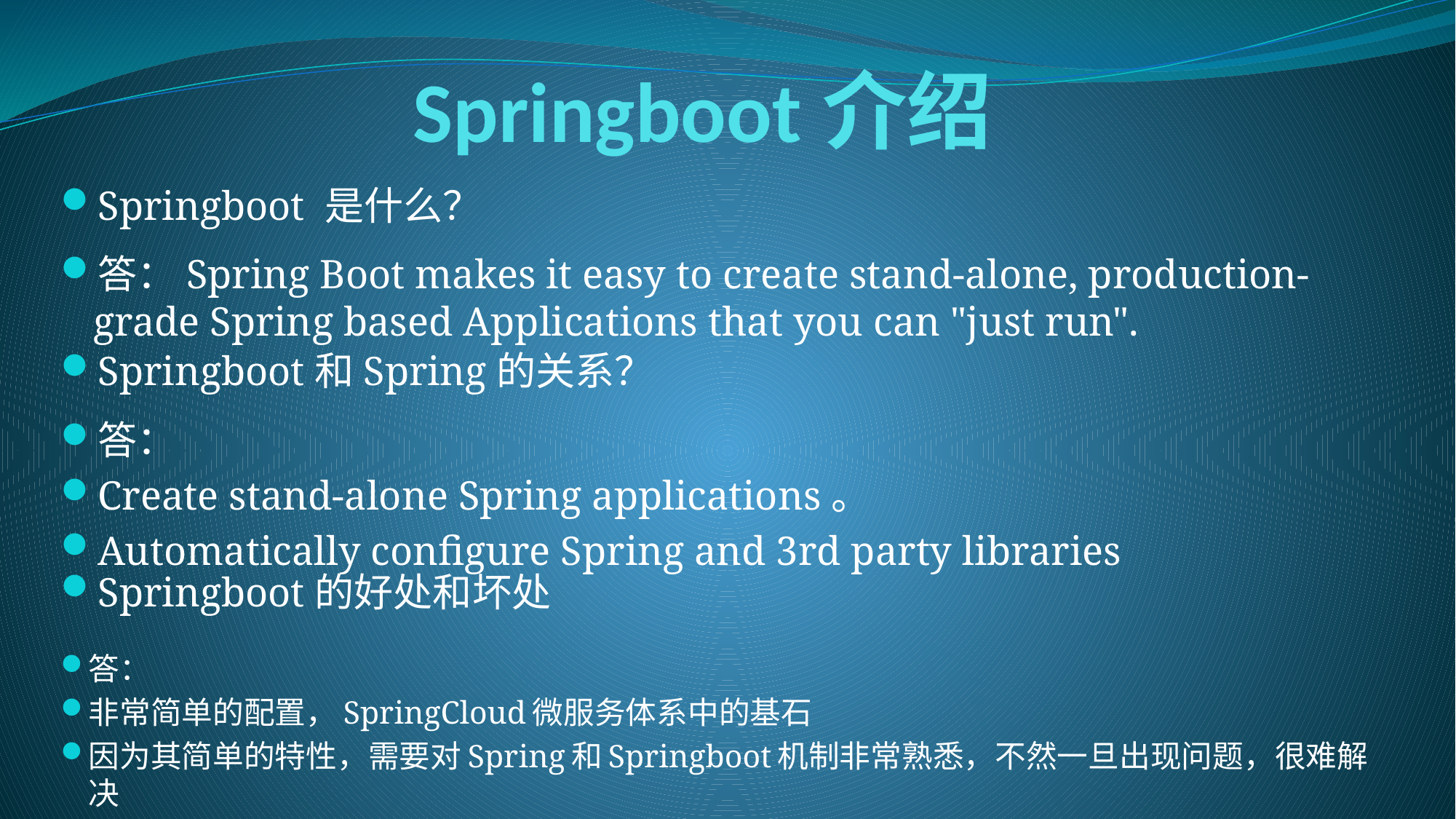

# Springboot介绍
Springboot 是什么？

Springboot和Spring的关系？

Springboot的好处和坏处
答：Spring Boot makes it easy to create stand-alone, production-grade Spring based Applications that you can "just run".

答：
Create stand-alone Spring applications。
Automatically configure Spring and 3rd party libraries
答：
非常简单的配置，SpringCloud微服务体系中的基石
因为其简单的特性，需要对Spring和Springboot机制非常熟悉，不然一旦出现问题，很难解决